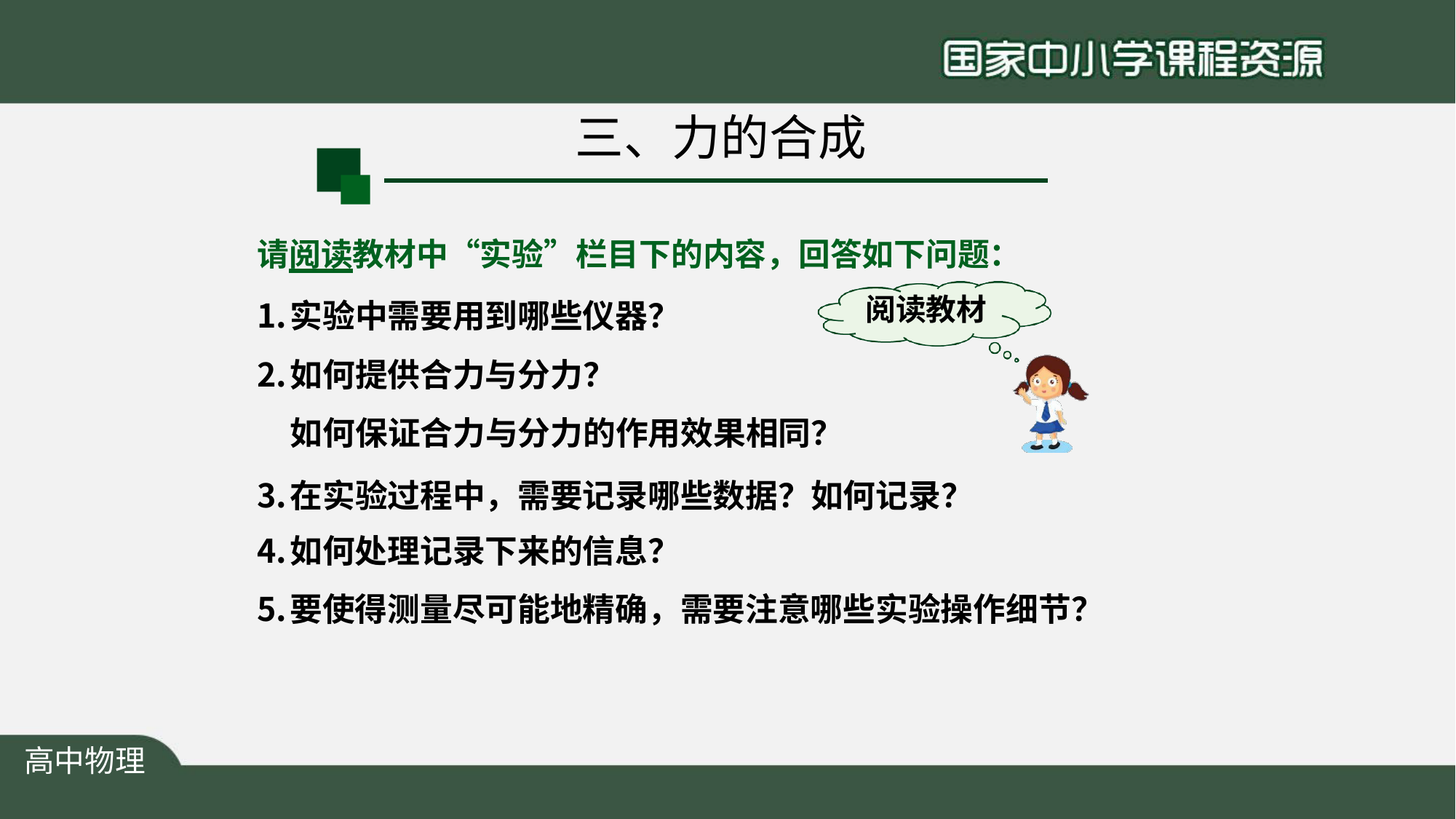

# 三、力的合成

请阅读教材中“实验”栏目下的内容，回答如下问题：
实验中需要用到哪些仪器？
如何提供合力与分力？
如何保证合力与分力的作用效果相同？

阅读教材

在实验过程中，需要记录哪些数据？如何记录？
如何处理记录下来的信息？
要使得测量尽可能地精确，需要注意哪些实验操作细节？
高中物理